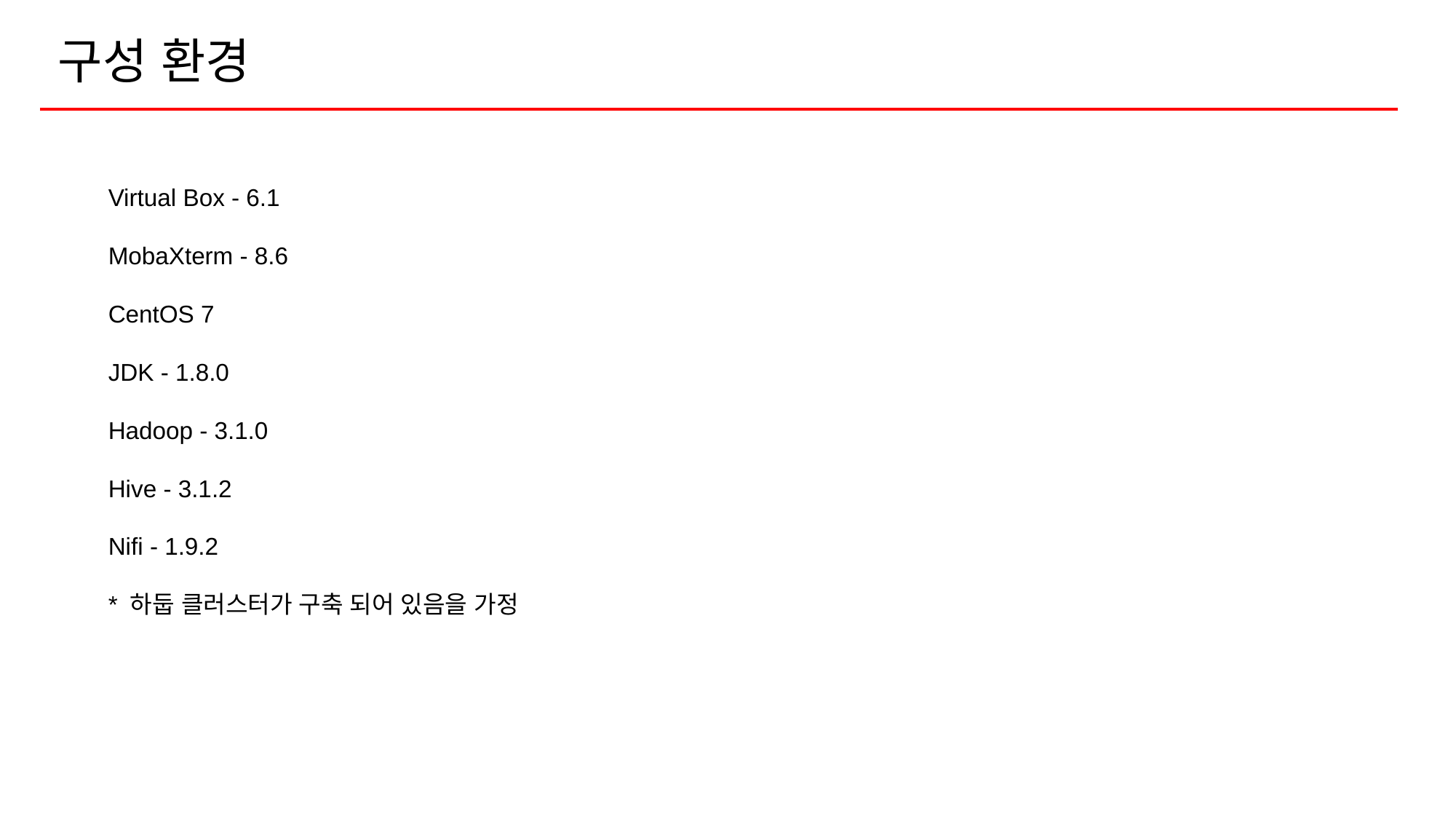

구성 환경
Virtual Box - 6.1

MobaXterm - 8.6

CentOS 7

JDK - 1.8.0

Hadoop - 3.1.0

Hive - 3.1.2

Nifi - 1.9.2

* 하둡 클러스터가 구축 되어 있음을 가정